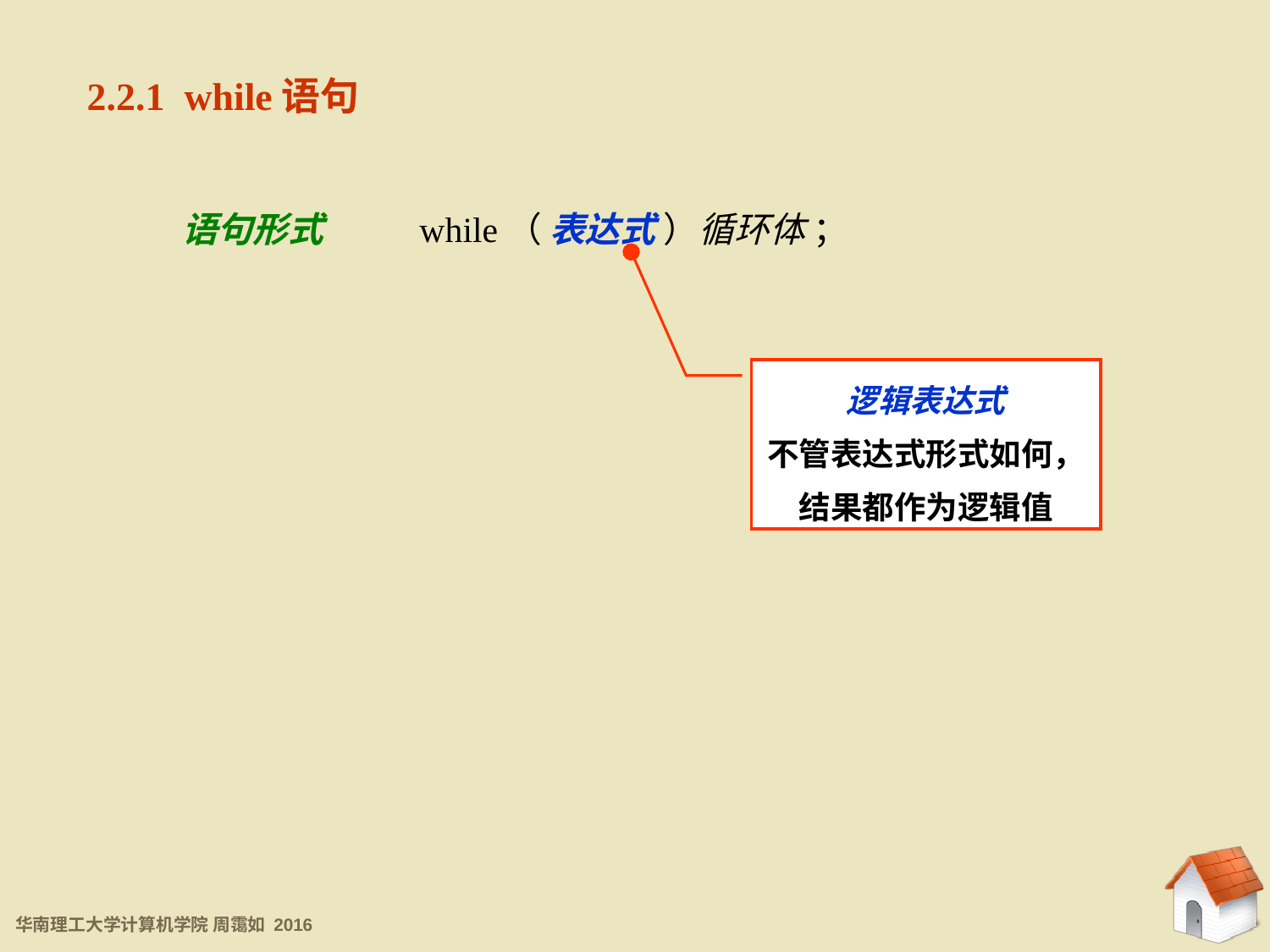

2.2.1  while语句
语句形式
while（ 表达式 ）循环体 ；
逻辑表达式
不管表达式形式如何，结果都作为逻辑值